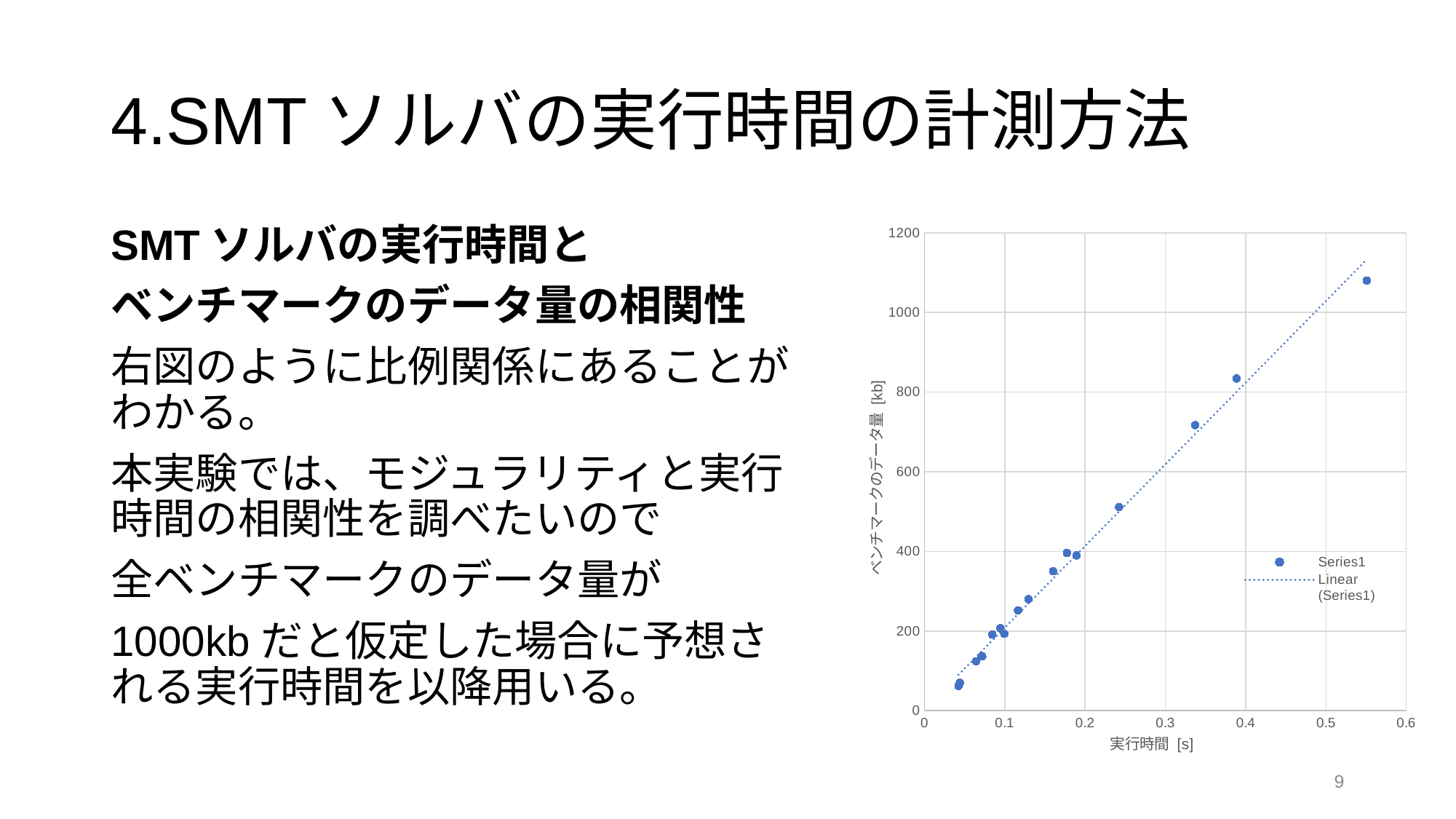

# 4.SMTソルバの実行時間の計測方法

### Chart

| Category |  |
|---|---|
SMTソルバの実行時間と
ベンチマークのデータ量の相関性
右図のように比例関係にあることがわかる。
本実験では、モジュラリティと実行時間の相関性を調べたいので
全ベンチマークのデータ量が
1000kbだと仮定した場合に予想される実行時間を以降用いる。
9